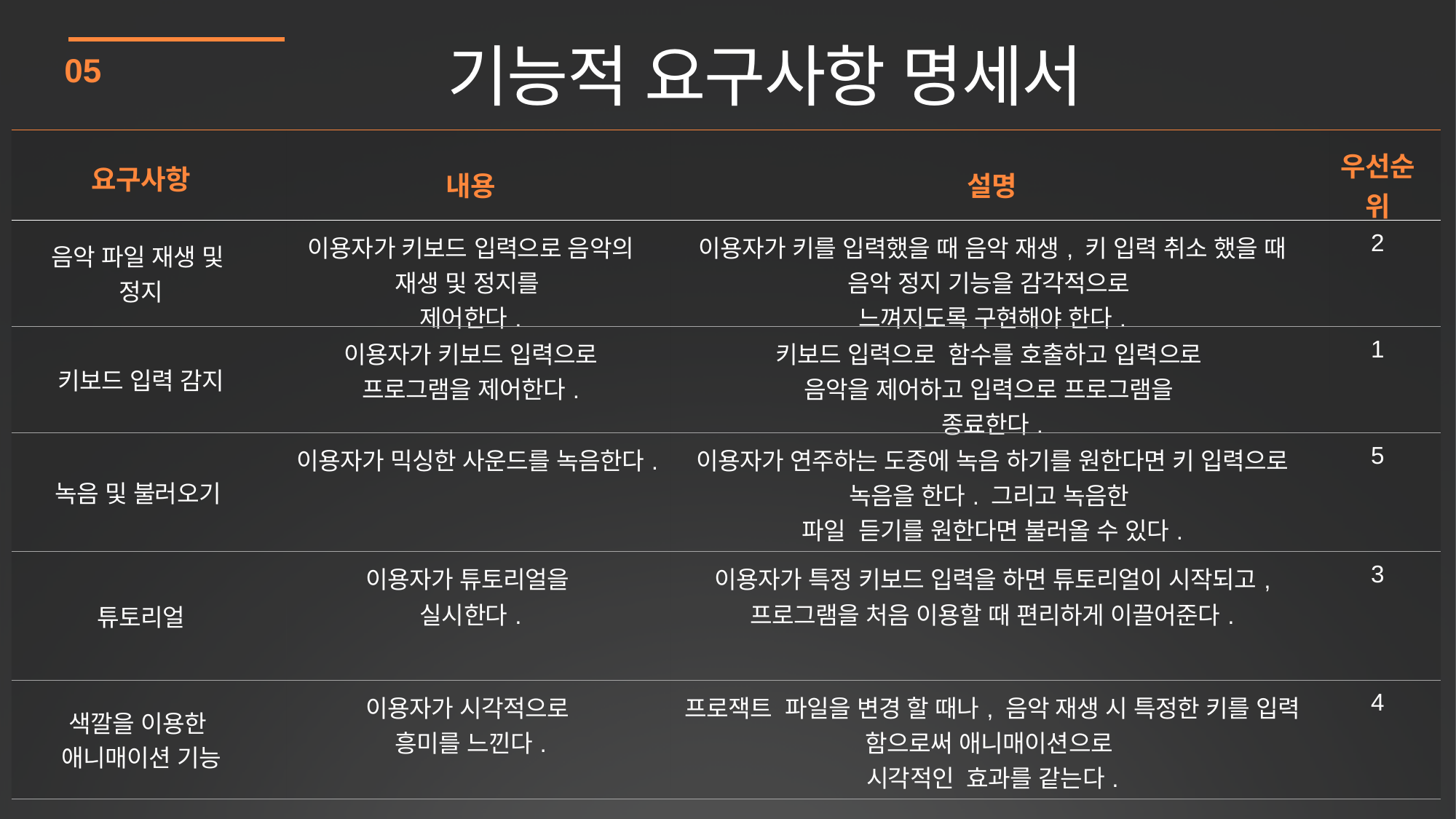

기능적 요구사항 명세서
05
| 요구사항 | 내용 | 설명 | 우선순위 |
| --- | --- | --- | --- |
| 음악 파일 재생 및 정지 | 이용자가 키보드 입력으로 음악의 재생 및 정지를 제어한다. | 이용자가 키를 입력했을 때 음악 재생, 키 입력 취소 했을 때 음악 정지 기능을 감각적으로 느껴지도록 구현해야 한다. | 2 |
| 키보드 입력 감지 | 이용자가 키보드 입력으로 프로그램을 제어한다. | 키보드 입력으로 함수를 호출하고 입력으로 음악을 제어하고 입력으로 프로그램을 종료한다. | 1 |
| 녹음 및 불러오기 | 이용자가 믹싱한 사운드를 녹음한다. | 이용자가 연주하는 도중에 녹음 하기를 원한다면 키 입력으로 녹음을 한다. 그리고 녹음한 파일 듣기를 원한다면 불러올 수 있다. | 5 |
| 튜토리얼 | 이용자가 튜토리얼을 실시한다. | 이용자가 특정 키보드 입력을 하면 튜토리얼이 시작되고, 프로그램을 처음 이용할 때 편리하게 이끌어준다. | 3 |
| 색깔을 이용한 애니매이션 기능 | 이용자가 시각적으로 흥미를 느낀다. | 프로잭트 파일을 변경 할 때나, 음악 재생 시 특정한 키를 입력 함으로써 애니매이션으로 시각적인 효과를 같는다. | 4 |